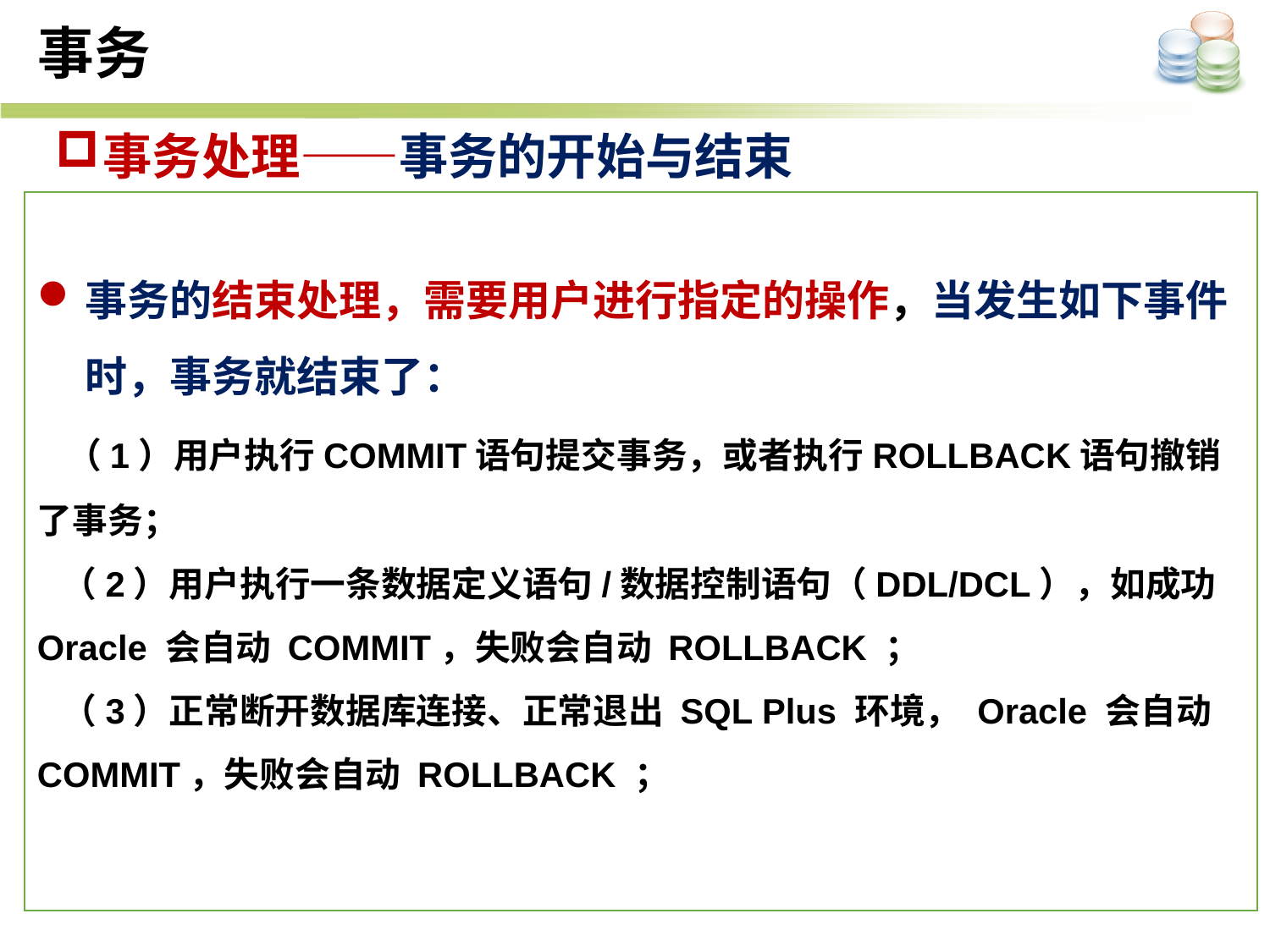

事务
事务处理——事务的开始与结束

事务的结束处理，需要用户进行指定的操作，当发生如下事件时，事务就结束了：
  （1）用户执行COMMIT语句提交事务，或者执行ROLLBACK语句撤销了事务；
  （2）用户执行一条数据定义语句/数据控制语句（DDL/DCL），如成功 Oracle 会自动 COMMIT，失败会自动 ROLLBACK ；
  （3）正常断开数据库连接、正常退出 SQL Plus 环境， Oracle 会自动 COMMIT，失败会自动 ROLLBACK ；

16